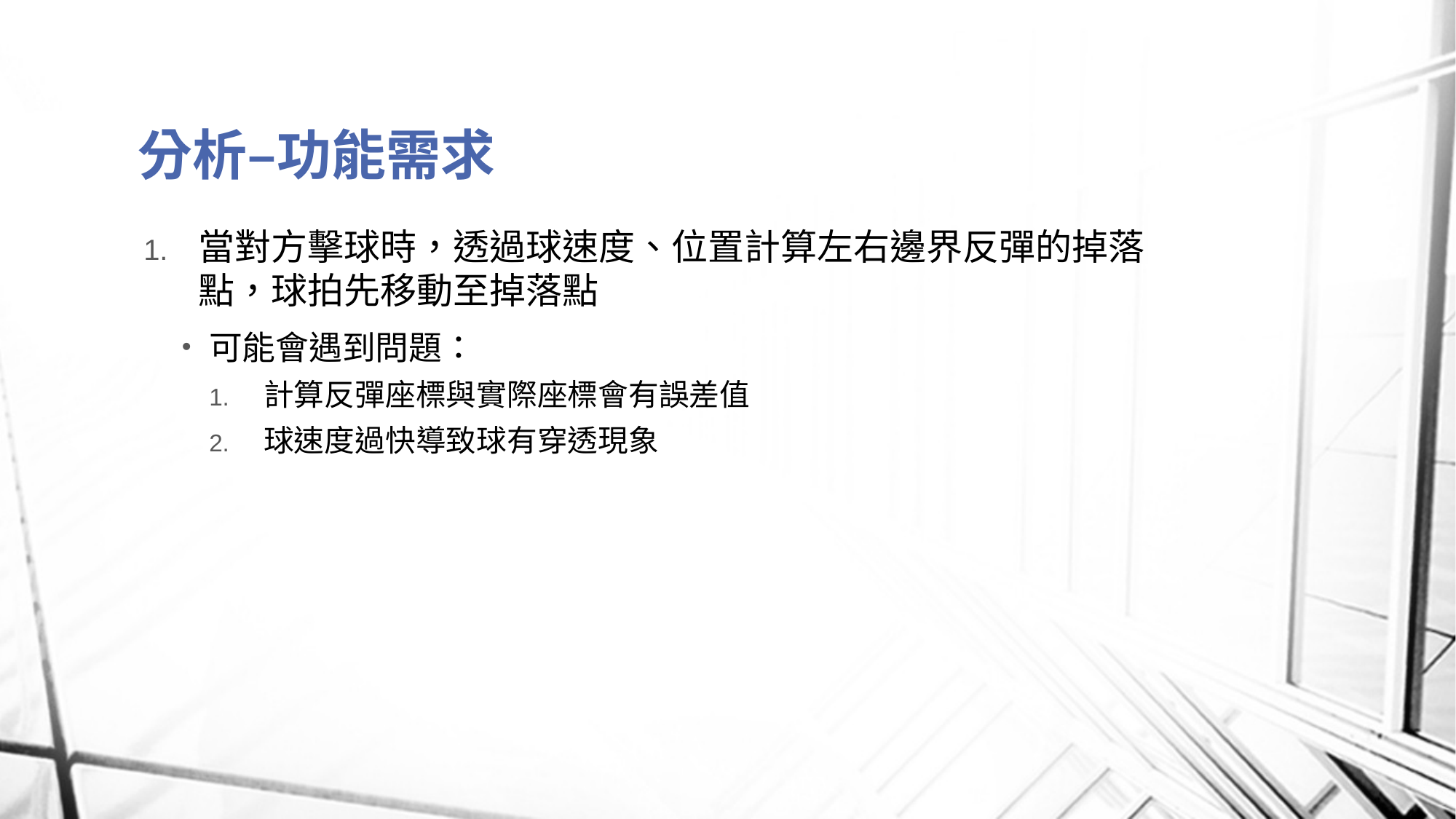

# 分析–功能需求
當對方擊球時，透過球速度、位置計算左右邊界反彈的掉落點，球拍先移動至掉落點
可能會遇到問題：
計算反彈座標與實際座標會有誤差值
球速度過快導致球有穿透現象